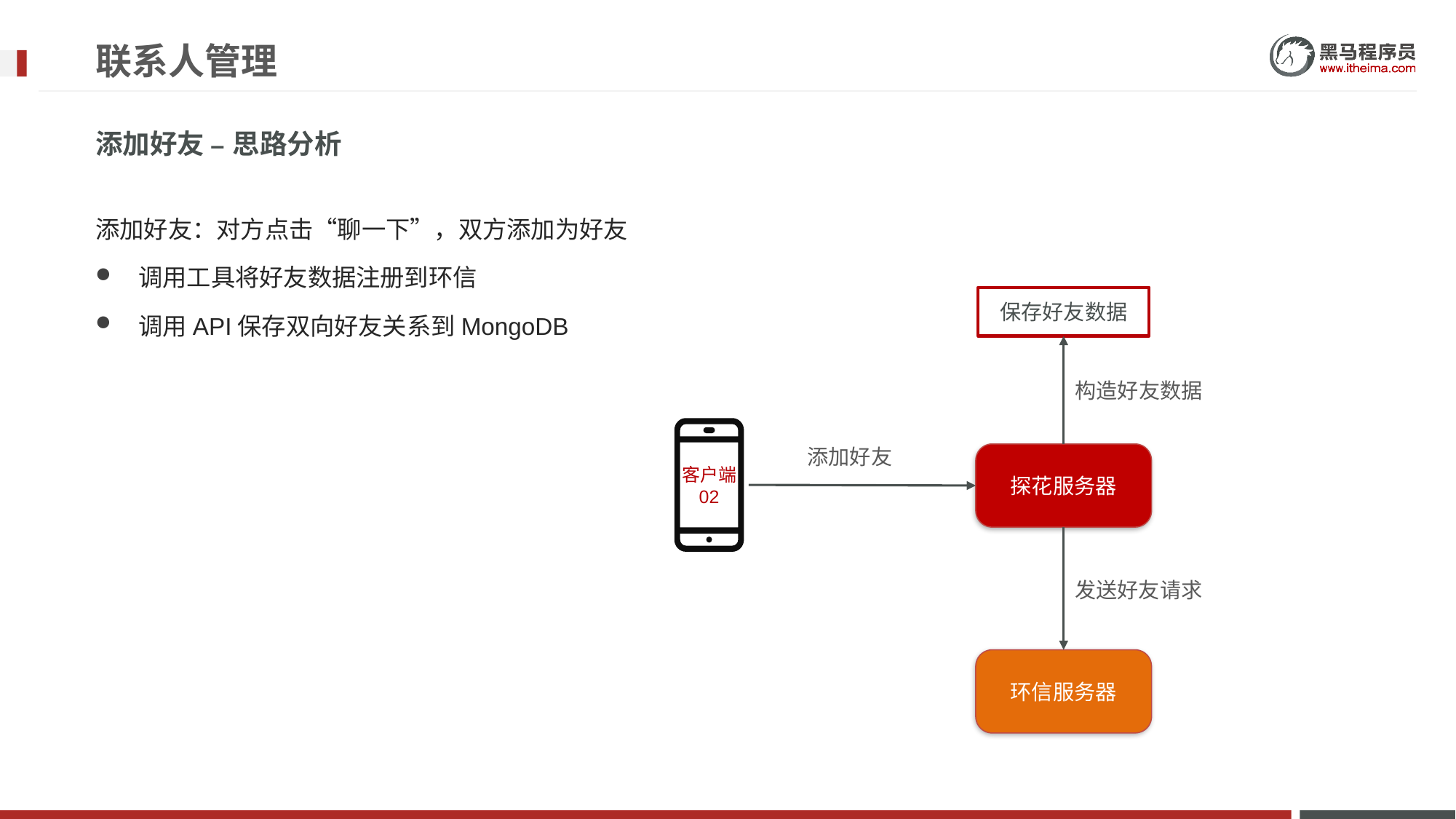

# 联系人管理
添加好友-思路分析
添加好友：对方点击“聊一下”，双方添加为好友
调用工具将好友数据注册到环信
调用API保存双向好友关系到MongoDB
保存好友数据
构造好友数据

客户端
02
添加好友
探花服务器
发送好友请求
环信服务器